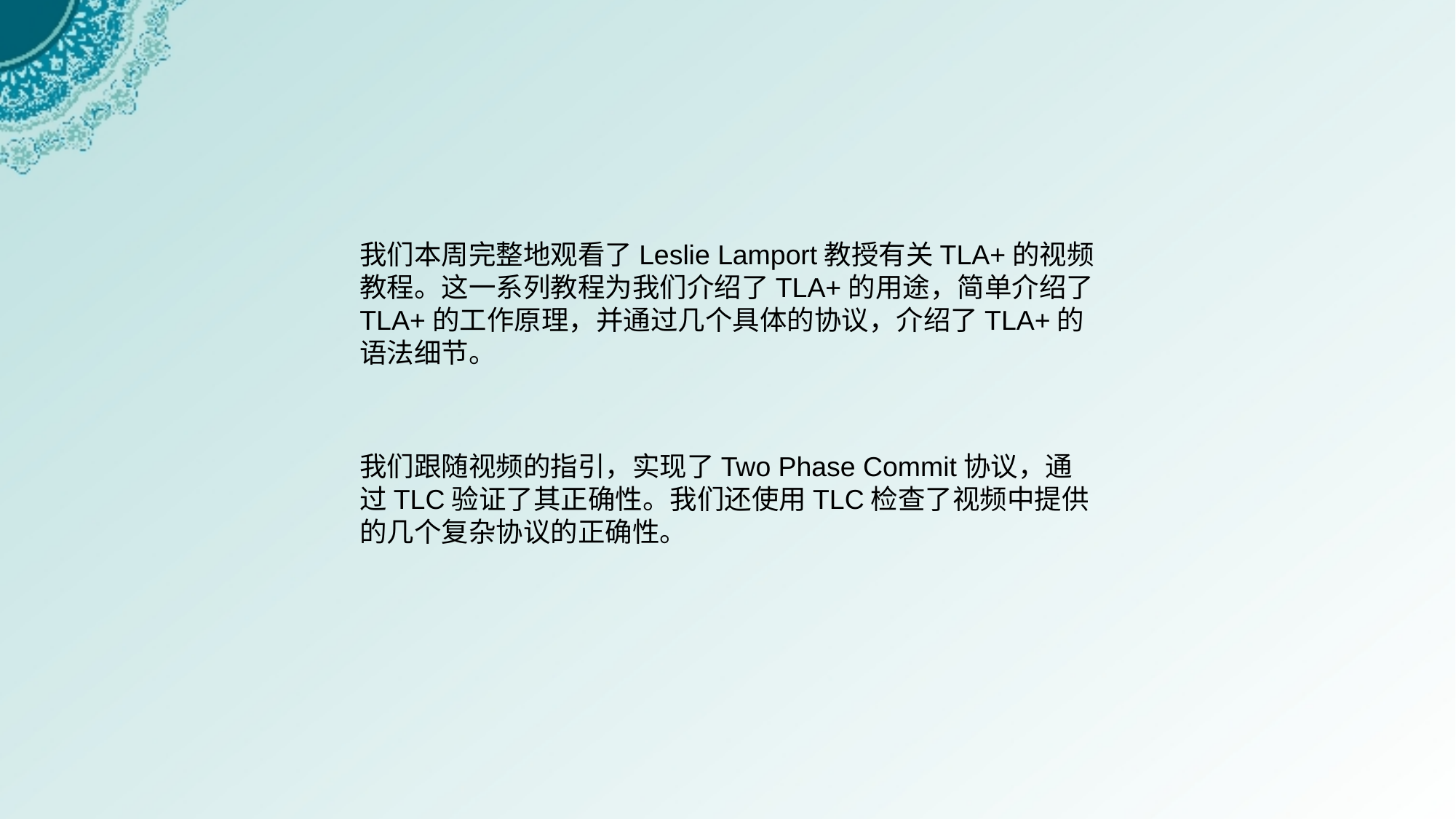

我们本周完整地观看了Leslie Lamport教授有关TLA+的视频教程。这一系列教程为我们介绍了TLA+的用途，简单介绍了TLA+的工作原理，并通过几个具体的协议，介绍了TLA+的语法细节。
我们跟随视频的指引，实现了Two Phase Commit协议，通过TLC验证了其正确性。我们还使用TLC检查了视频中提供的几个复杂协议的正确性。